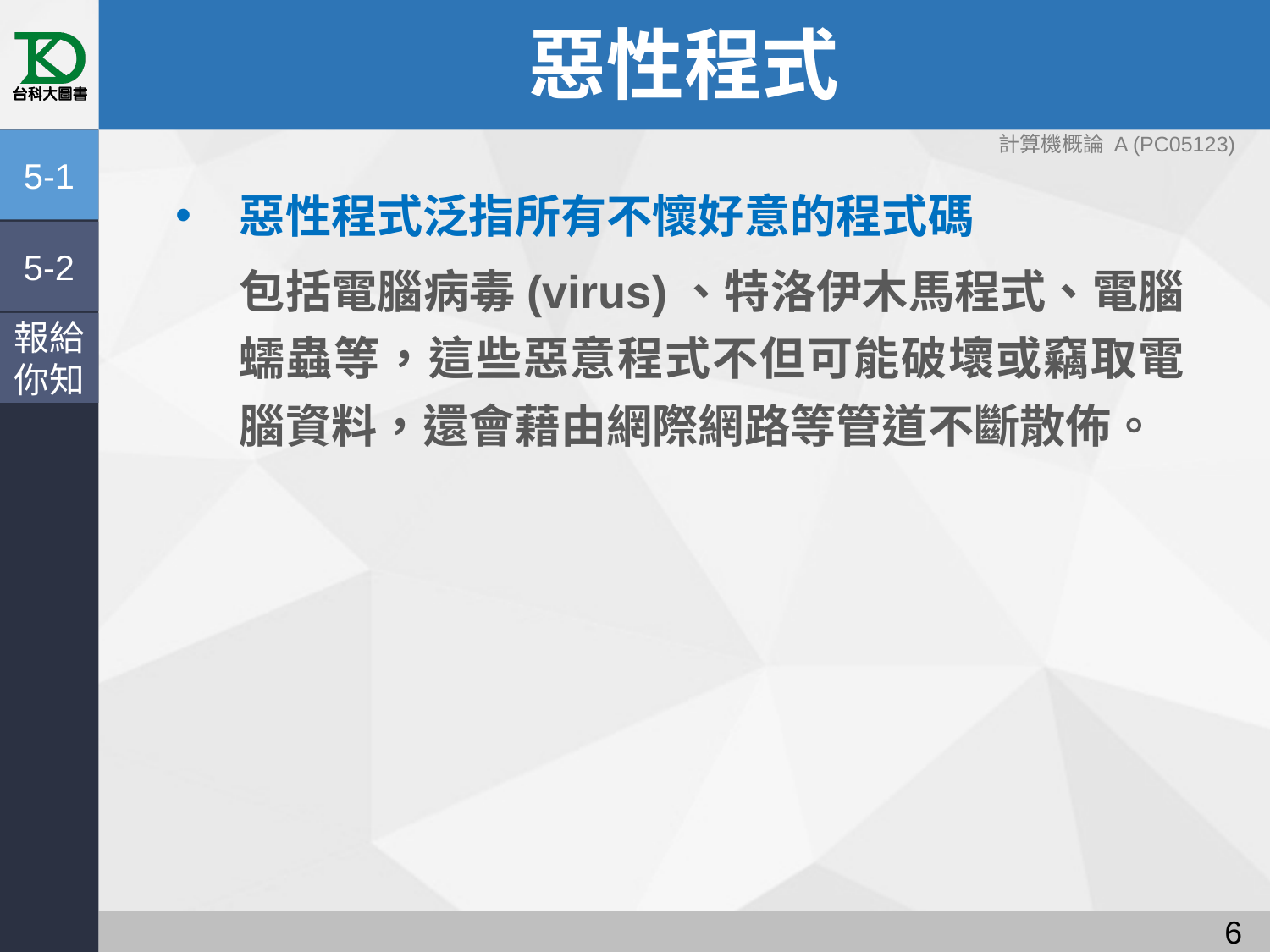

# 惡性程式
計算機概論 A (PC05123)
5-1
惡性程式泛指所有不懷好意的程式碼
包括電腦病毒(virus)、特洛伊木馬程式、電腦蠕蟲等，這些惡意程式不但可能破壞或竊取電腦資料，還會藉由網際網路等管道不斷散佈。
5-2
報給
你知
6